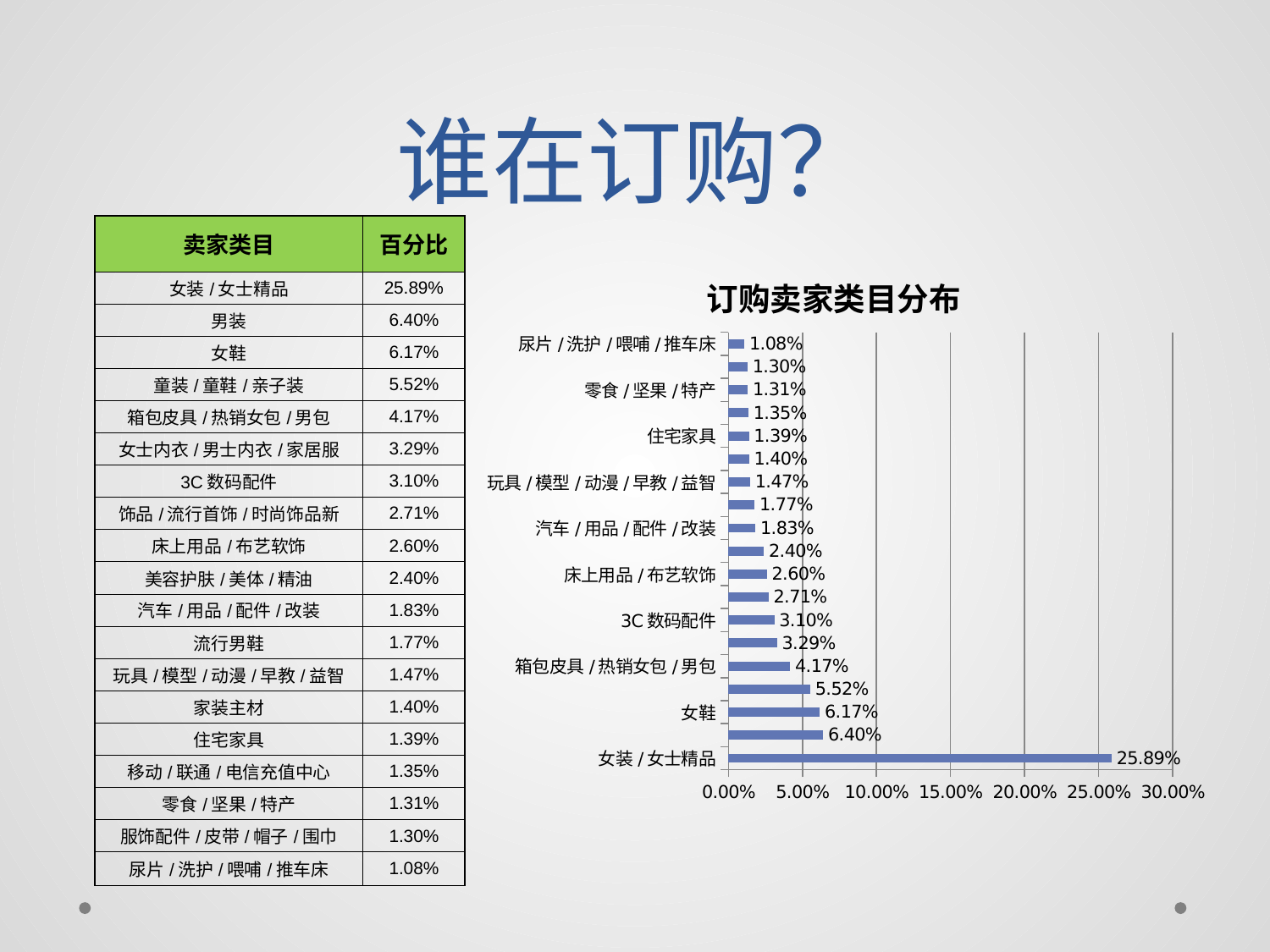

# 谁在订购？
| 卖家类目 | 百分比 |
| --- | --- |
| 女装/女士精品 | 25.89% |
| 男装 | 6.40% |
| 女鞋 | 6.17% |
| 童装/童鞋/亲子装 | 5.52% |
| 箱包皮具/热销女包/男包 | 4.17% |
| 女士内衣/男士内衣/家居服 | 3.29% |
| 3C数码配件 | 3.10% |
| 饰品/流行首饰/时尚饰品新 | 2.71% |
| 床上用品/布艺软饰 | 2.60% |
| 美容护肤/美体/精油 | 2.40% |
| 汽车/用品/配件/改装 | 1.83% |
| 流行男鞋 | 1.77% |
| 玩具/模型/动漫/早教/益智 | 1.47% |
| 家装主材 | 1.40% |
| 住宅家具 | 1.39% |
| 移动/联通/电信充值中心 | 1.35% |
| 零食/坚果/特产 | 1.31% |
| 服饰配件/皮带/帽子/围巾 | 1.30% |
| 尿片/洗护/喂哺/推车床 | 1.08% |

### Chart: 订购卖家类目分布

| Category |  |
|---|---|
| 女装/女士精品 | 0.25887508040149093 |
| 男装 | 0.06397281769805536 |
| 女鞋 | 0.06171441239611902 |
| 童装/童鞋/亲子装 | 0.055224984673760344 |
| 箱包皮具/热销女包/男包 | 0.04170396114487204 |
| 女士内衣/男士内衣/家居服 | 0.03288524661861311 |
| 3C数码配件 | 0.03101065710922617 |
| 饰品/流行首饰/时尚饰品新 | 0.0271272556718398 |
| 床上用品/布艺软饰 | 0.026022559923146348 |
| 美容护肤/美体/精油 | 0.02396096389793966 |
| 汽车/用品/配件/改装 | 0.018303262735860085 |
| 流行男鞋 | 0.01769096720825664 |
| 玩具/模型/动漫/早教/益智 | 0.01467397902359977 |
| 家装主材 | 0.013956869360113495 |
| 住宅家具 | 0.01388900409227567 |
| 移动/联通/电信充值中心 | 0.013479550309654151 |
| 零食/坚果/特产 | 0.01314927267284341 |
| 服饰配件/皮带/帽子/围巾 | 0.013032393600456054 |
| 尿片/洗护/喂哺/推车床 | 0.010773988298519725 |